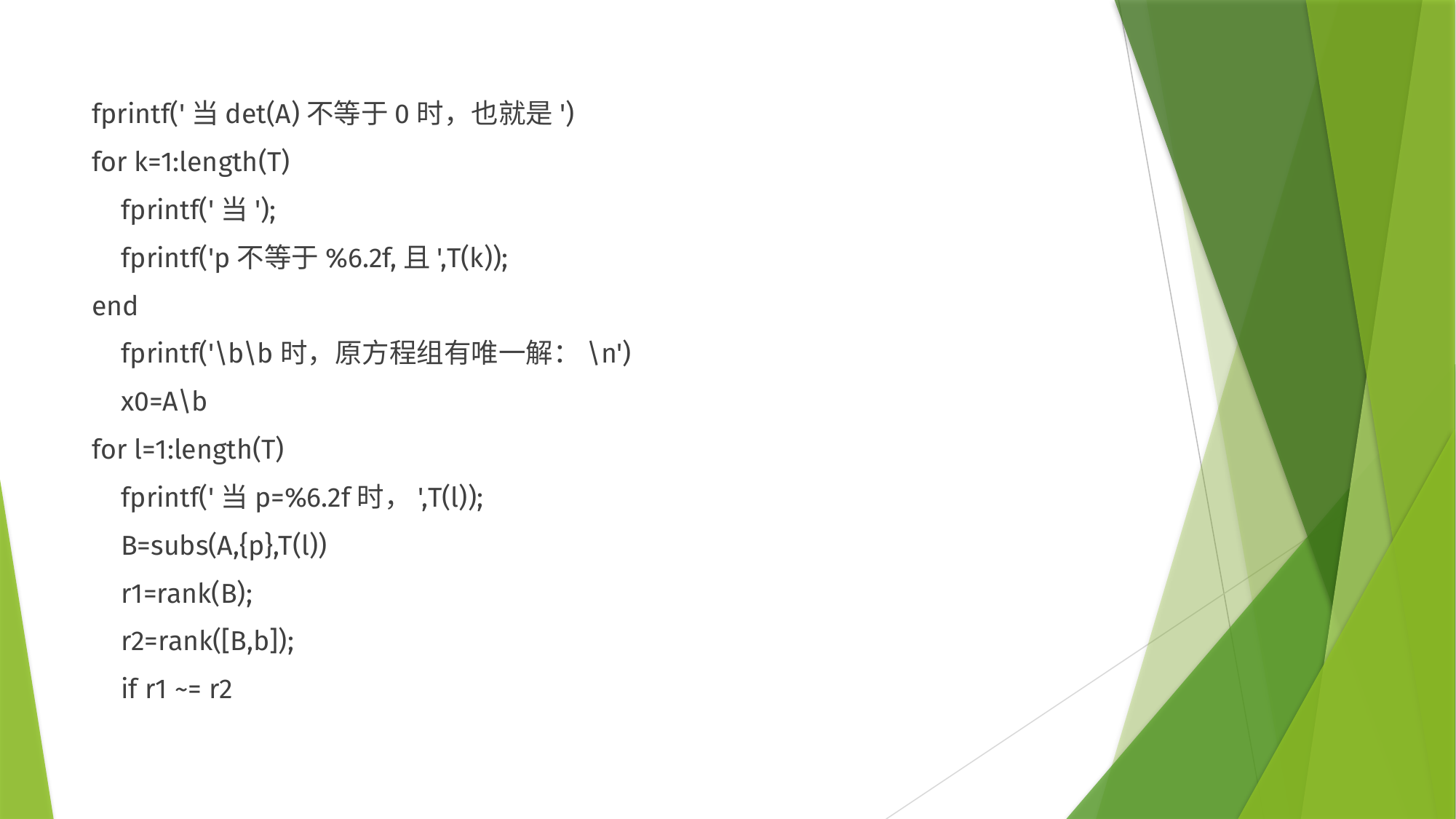

fprintf('当det(A)不等于0时，也就是')
for k=1:length(T)
    fprintf('当');
    fprintf('p不等于%6.2f,且',T(k));
end
    fprintf('\b\b时，原方程组有唯一解：\n')
    x0=A\b
for l=1:length(T)
    fprintf('当p=%6.2f时，',T(l));
    B=subs(A,{p},T(l))
    r1=rank(B);
    r2=rank([B,b]);
    if r1 ~= r2